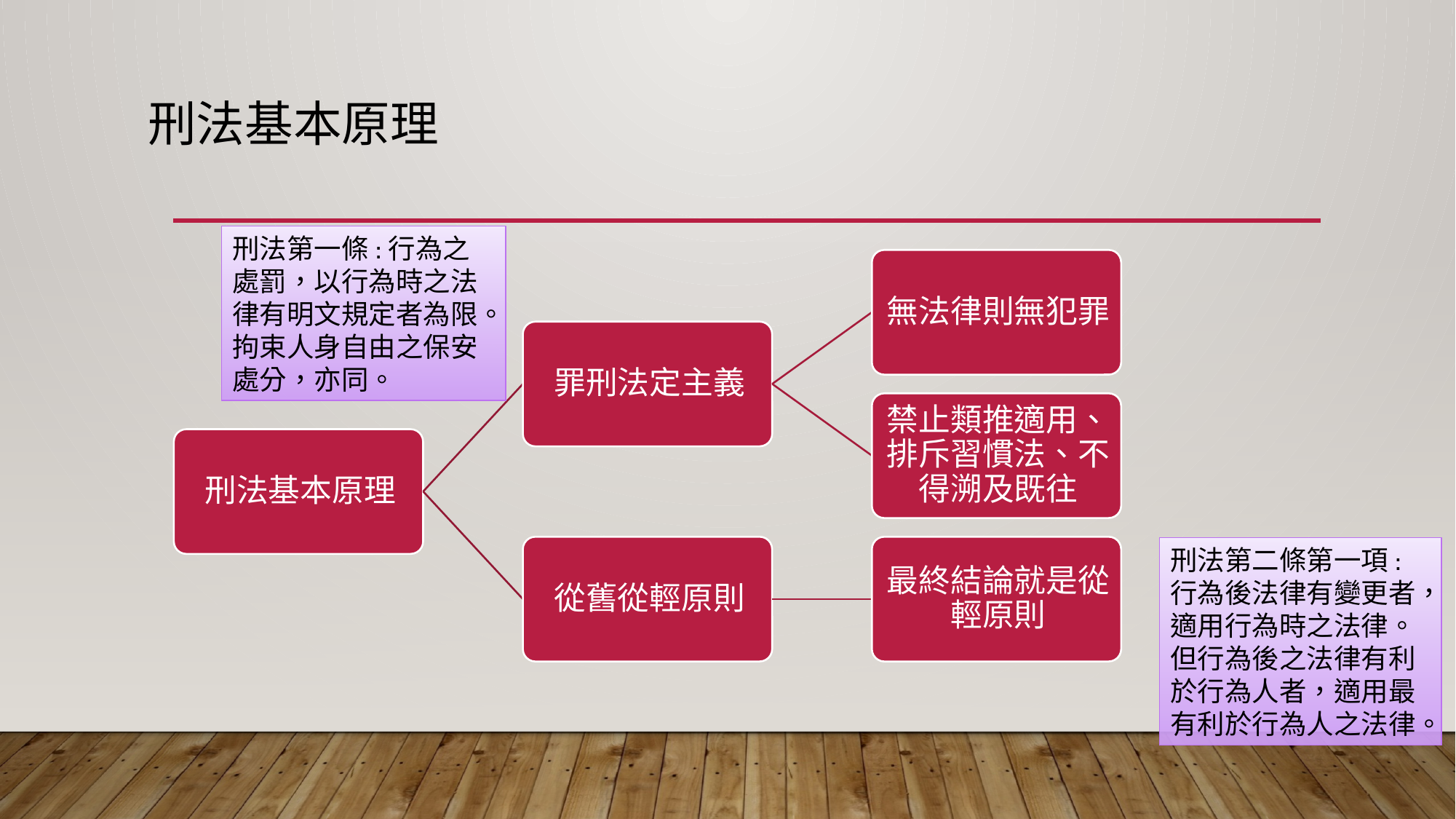

# 刑法基本原理
刑法第一條:行為之處罰，以行為時之法律有明文規定者為限。拘束人身自由之保安處分，亦同。
刑法基本原理

罪刑法定主義

無法律則無犯罪

禁止類推適用、排斥習慣法、不得溯及既往

從舊從輕原則

最終結論就是從輕原則
刑法第二條第一項:行為後法律有變更者，適用行為時之法律。但行為後之法律有利於行為人者，適用最有利於行為人之法律。